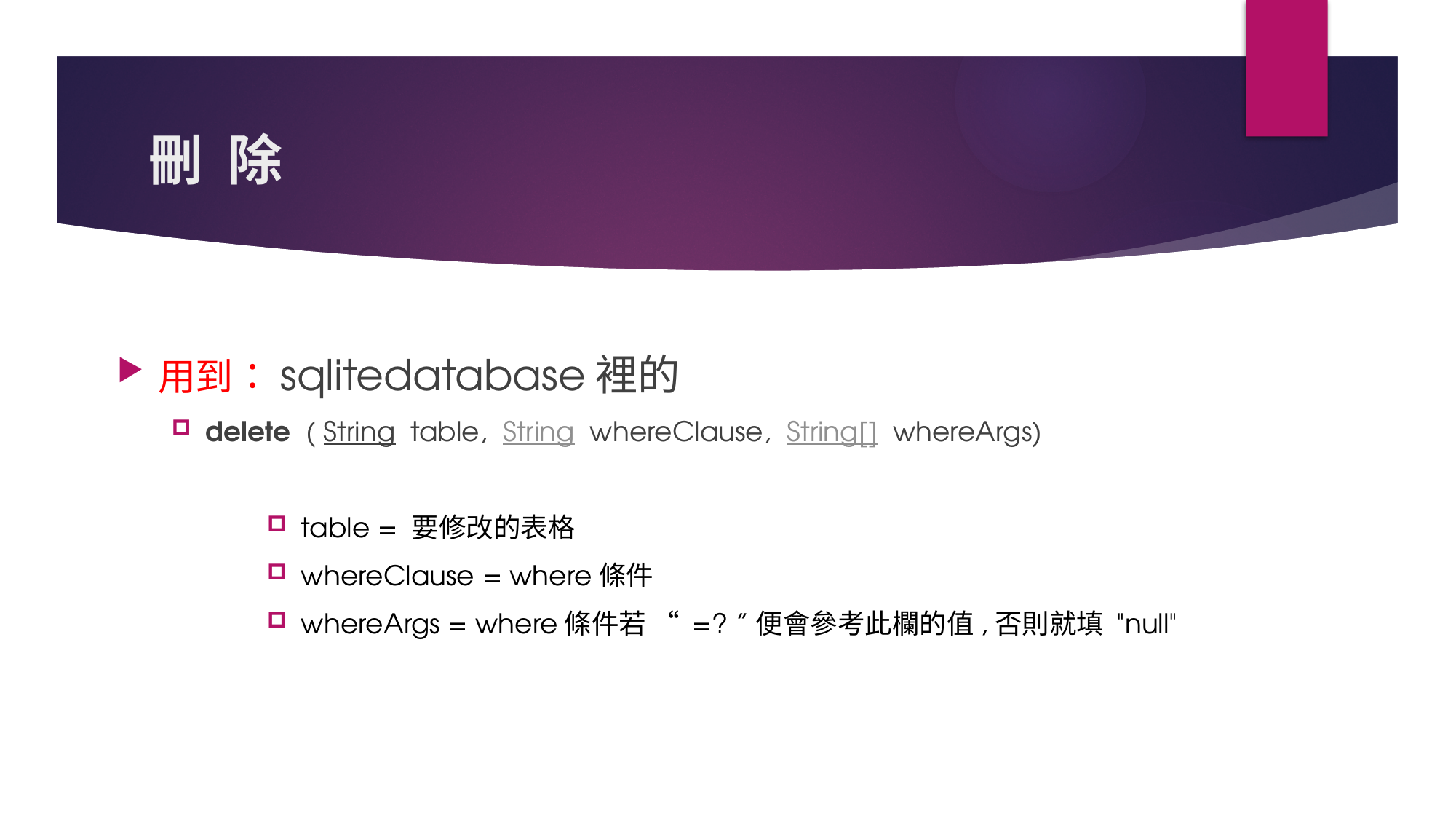

# 刪  除
用到：sqlitedatabase裡的
delete  ( String  table,  String  whereClause,  String[]  whereArgs)

table = 要修改的表格
whereClause = where條件
whereArgs = where條件若 “ =? ”便會參考此欄的值,否則就填 "null"